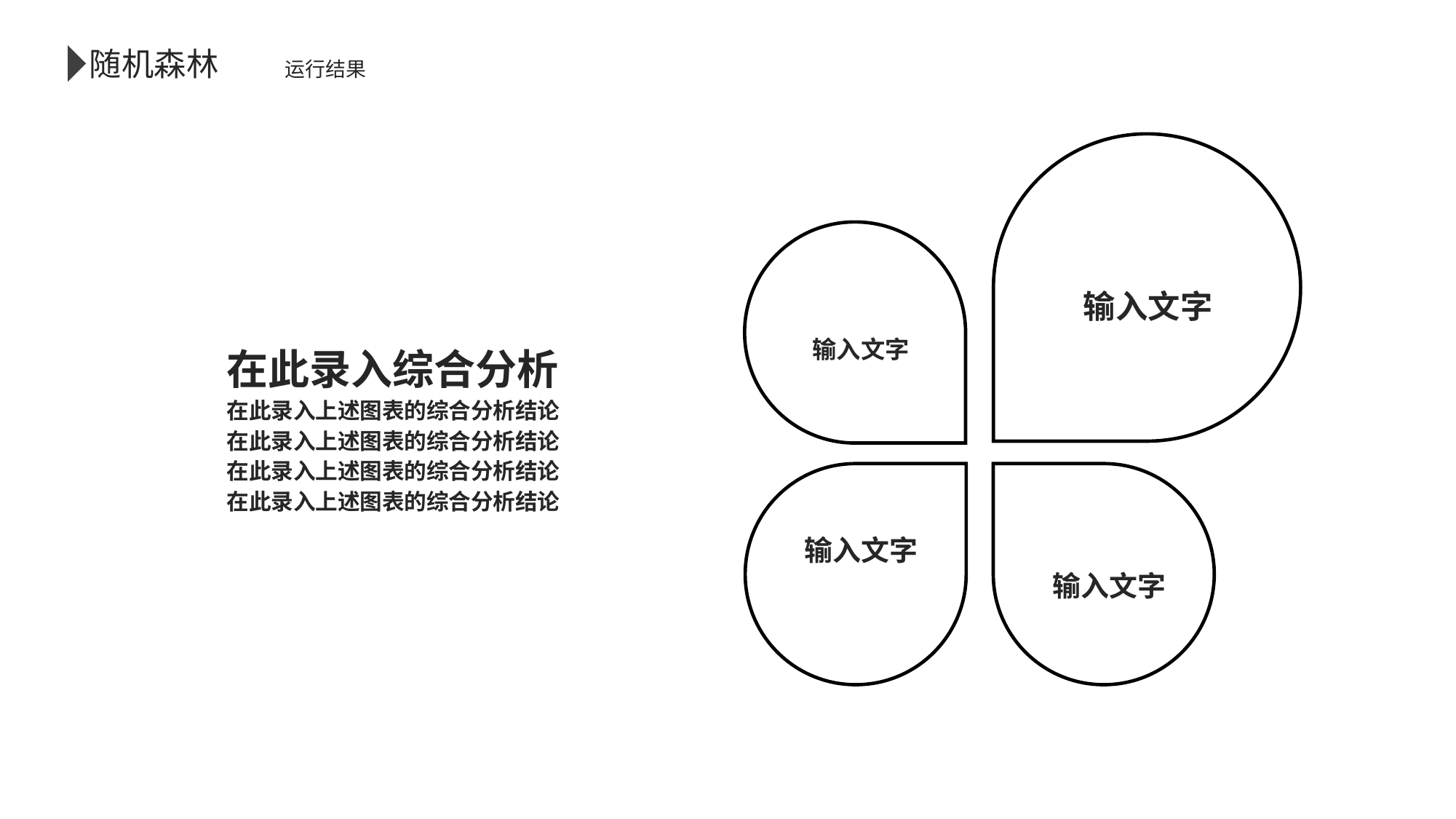

随机森林
运行结果

输入文字
输入文字
输入文字
输入文字
在此录入综合分析
在此录入上述图表的综合分析结论
在此录入上述图表的综合分析结论
在此录入上述图表的综合分析结论
在此录入上述图表的综合分析结论